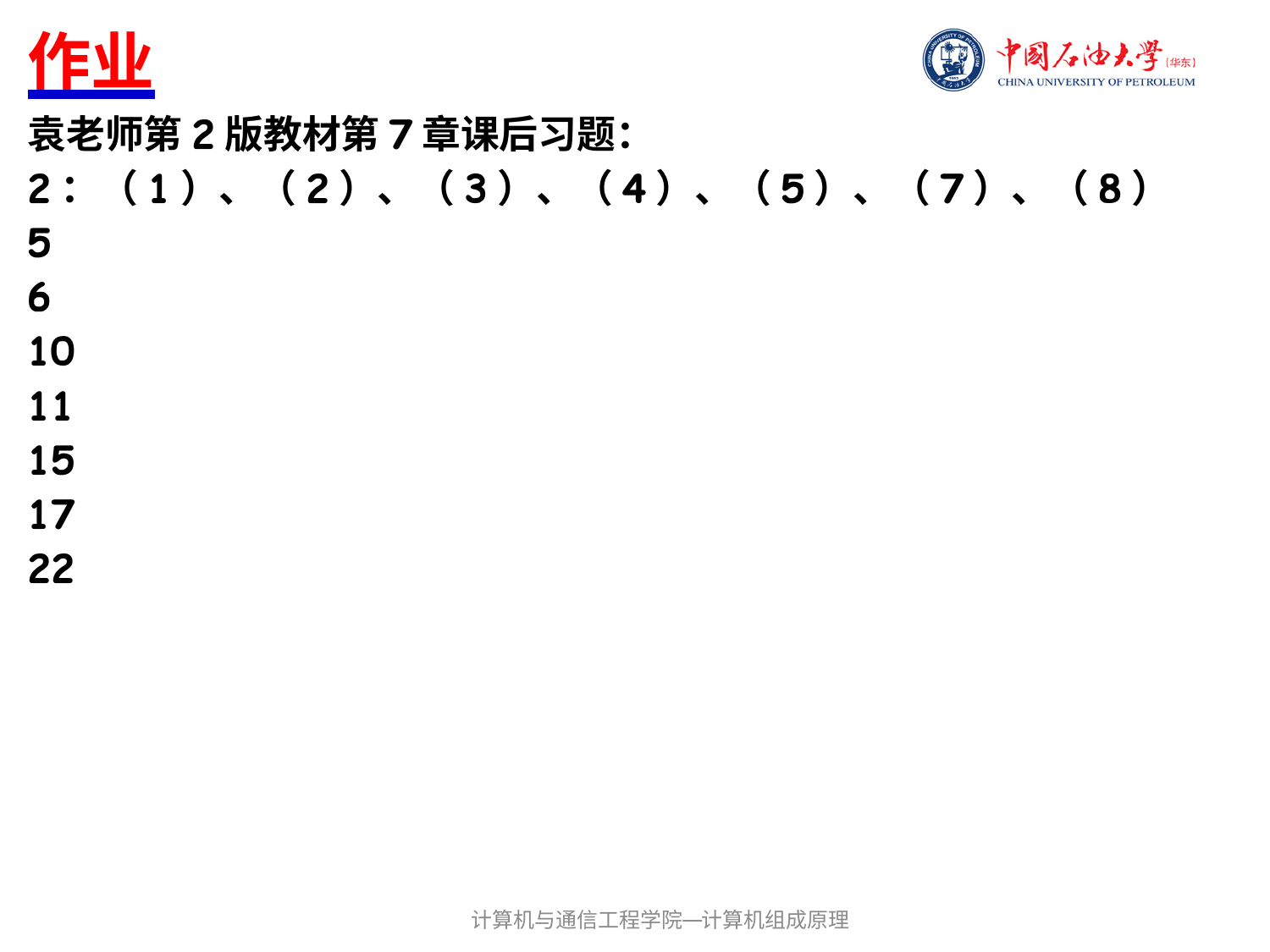

# 作业
袁老师第2版教材第7章课后习题：
2：（1）、（2）、（3）、（4）、（5）、（7）、（8）
5
6
10
11
15
17
22
计算机与通信工程学院—计算机组成原理
4